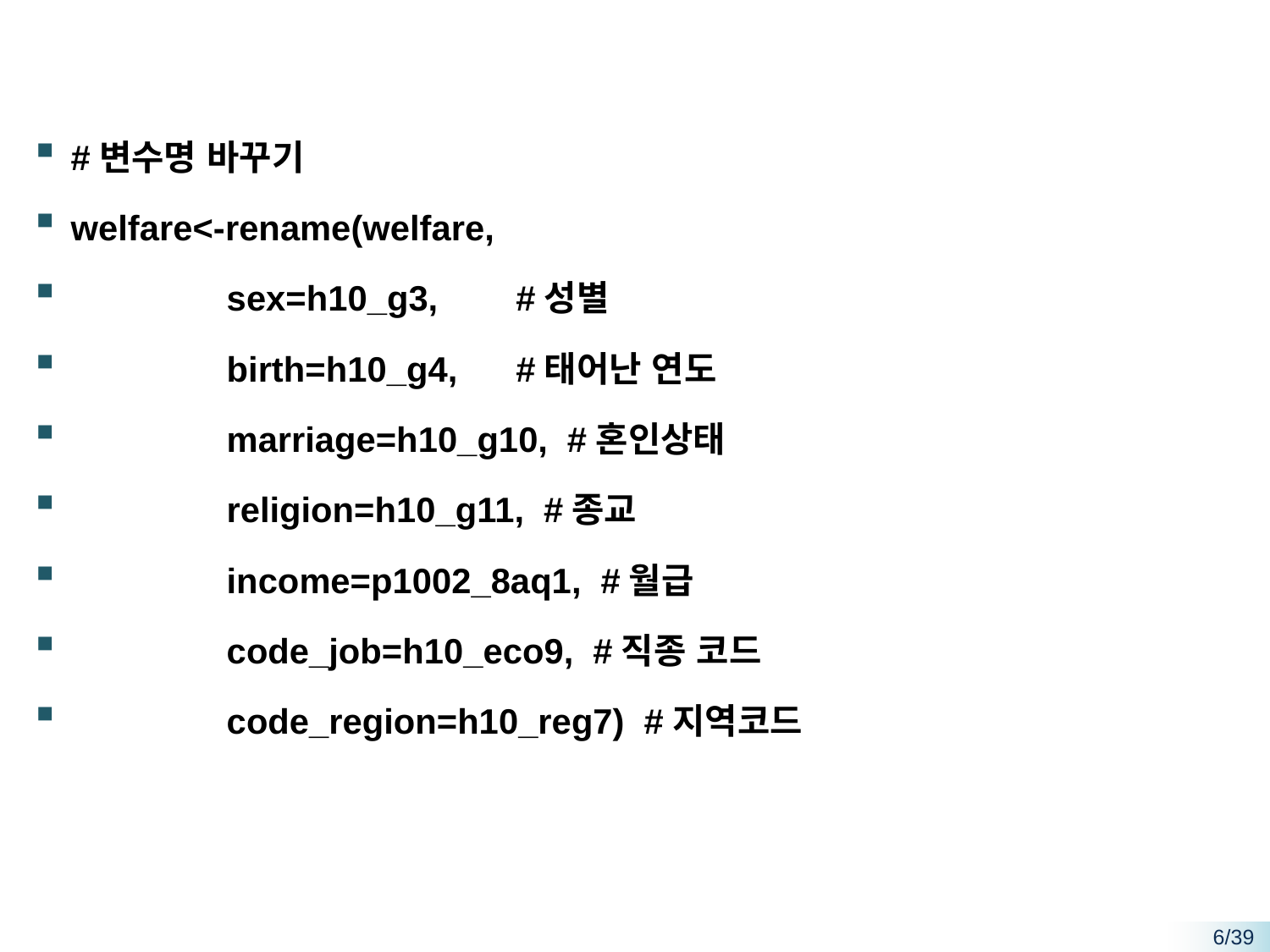

#변수명 바꾸기
welfare<-rename(welfare,
                sex=h10_g3,        #성별
                birth=h10_g4,      #태어난 연도
                marriage=h10_g10,  #혼인상태
                religion=h10_g11,  #종교
                income=p1002_8aq1,  #월급
                code_job=h10_eco9,  #직종 코드
                code_region=h10_reg7)  #지역코드